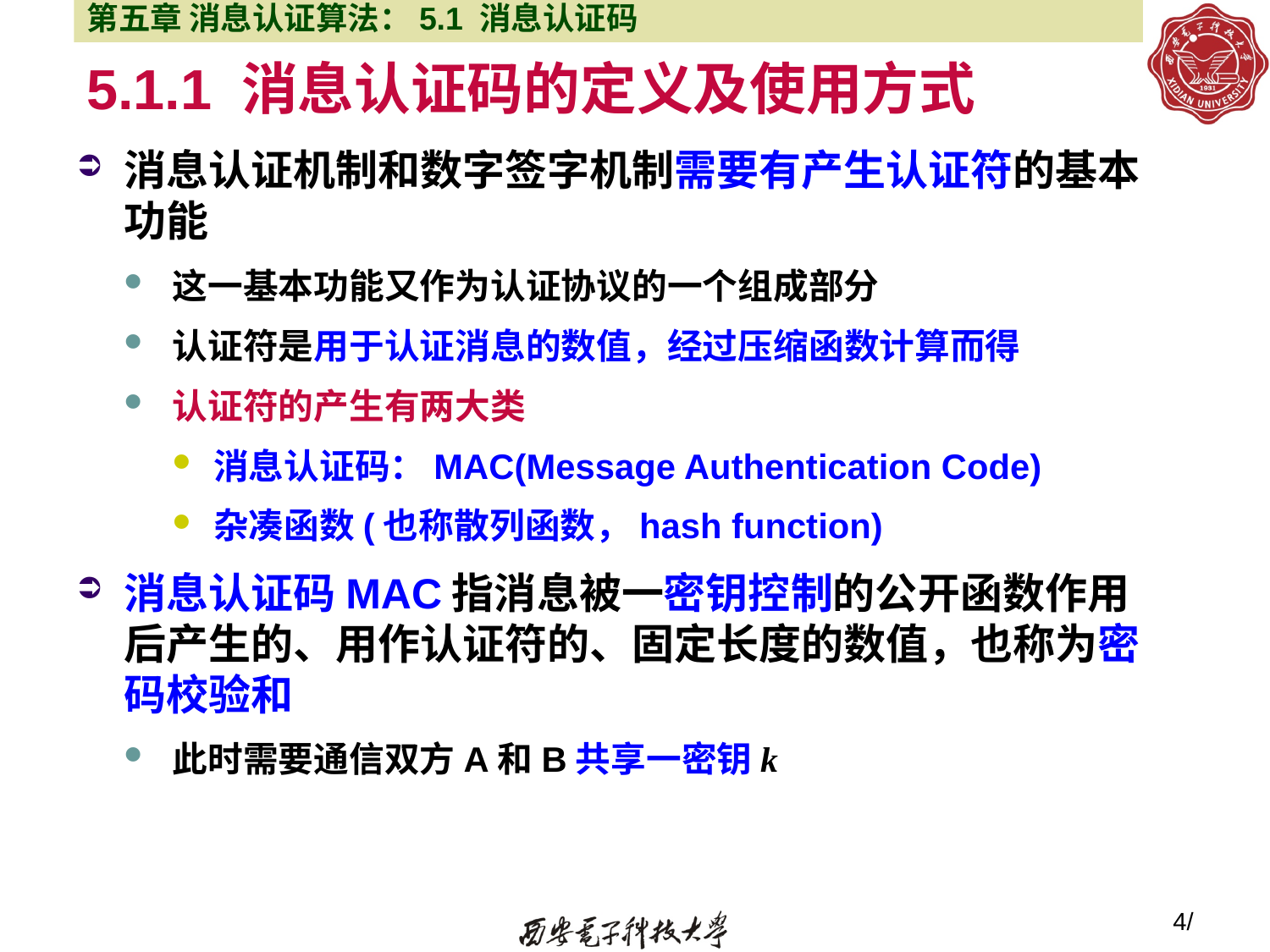

第五章 消息认证算法：5.1 消息认证码
# 5.1.1 消息认证码的定义及使用方式
消息认证机制和数字签字机制需要有产生认证符的基本功能
这一基本功能又作为认证协议的一个组成部分
认证符是用于认证消息的数值，经过压缩函数计算而得
认证符的产生有两大类
消息认证码：MAC(Message Authentication Code)
杂凑函数(也称散列函数，hash function)
消息认证码MAC指消息被一密钥控制的公开函数作用后产生的、用作认证符的、固定长度的数值，也称为密码校验和
此时需要通信双方A和B共享一密钥k
4/